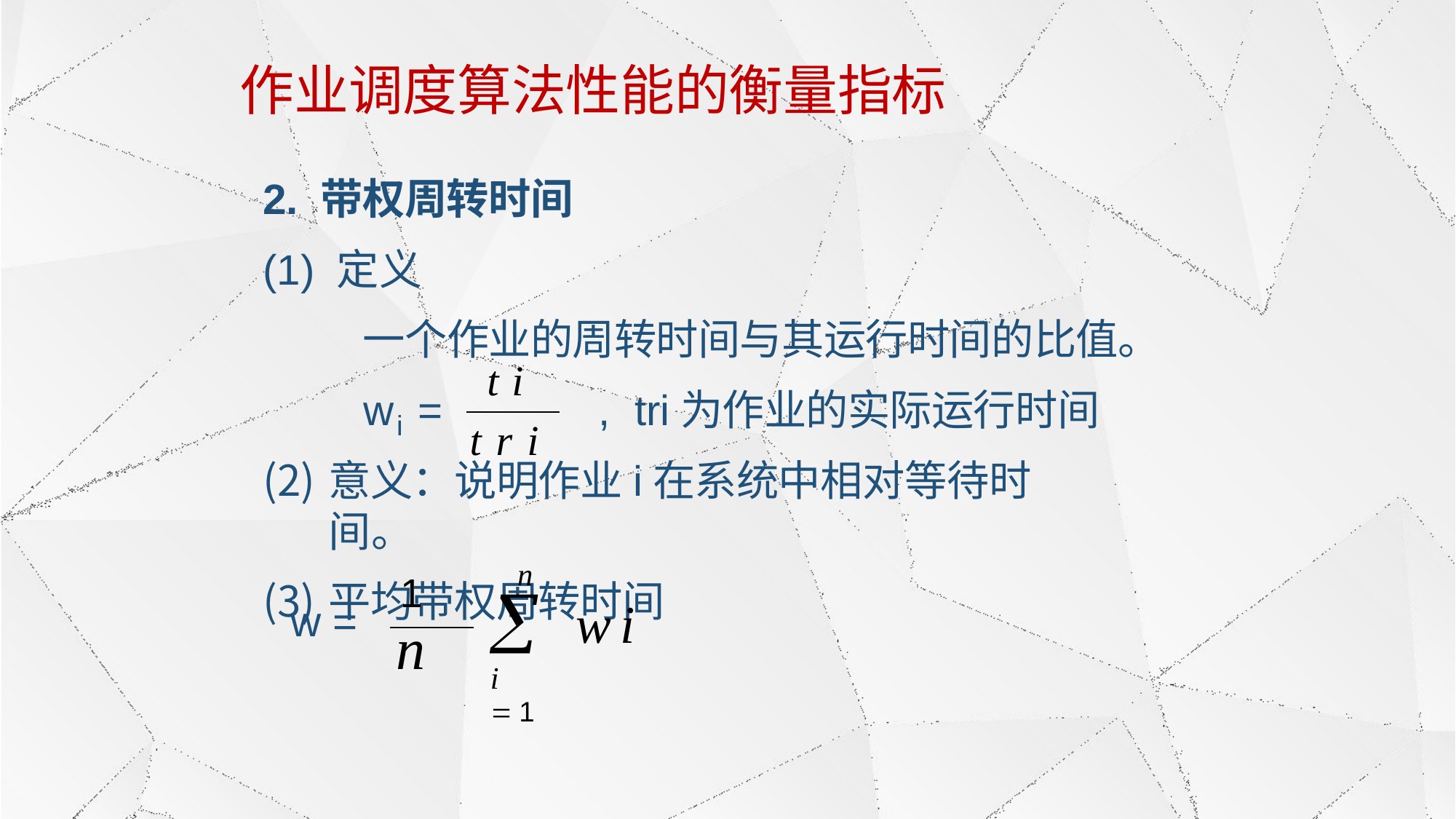

作业调度算法性能的衡量指标
2. 带权周转时间
(1) 定义
一个作业的周转时间与其运行时间的比值。
ti
w	=
,	tri为作业的实际运行时间
i
tri

意义：说明作业i在系统中相对等待时间。
平均带权周转时间
n
∑
i =1
1
n
wi
w =